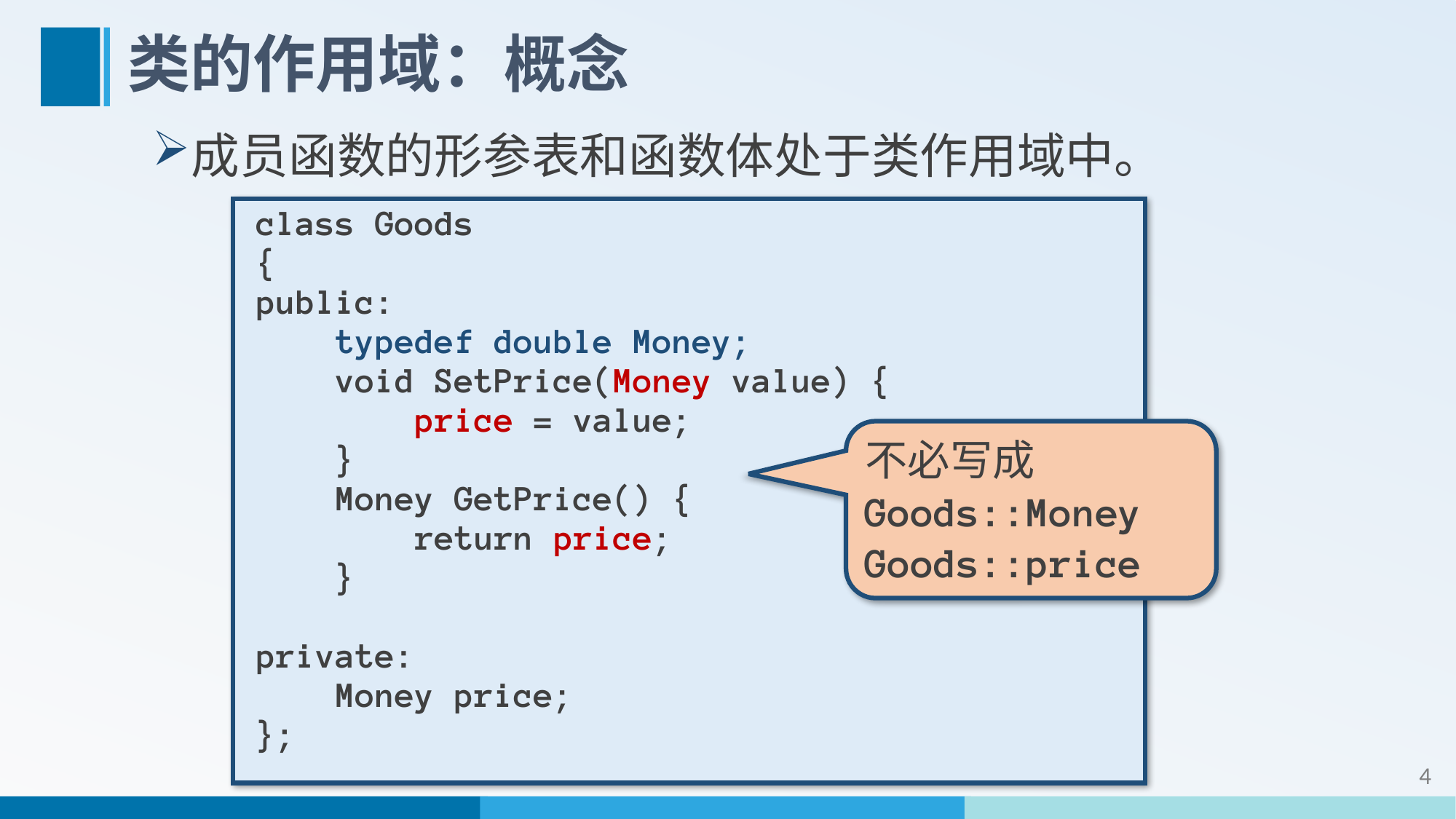

# 类的作用域：概念
成员函数的形参表和函数体处于类作用域中。
class Goods
{
public:
    typedef double Money;
    void SetPrice(Money value) {
        price = value;
    }
    Money GetPrice() {
        return price;
    }

private:
    Money price;
};
不必写成
Goods::Money
Goods::price